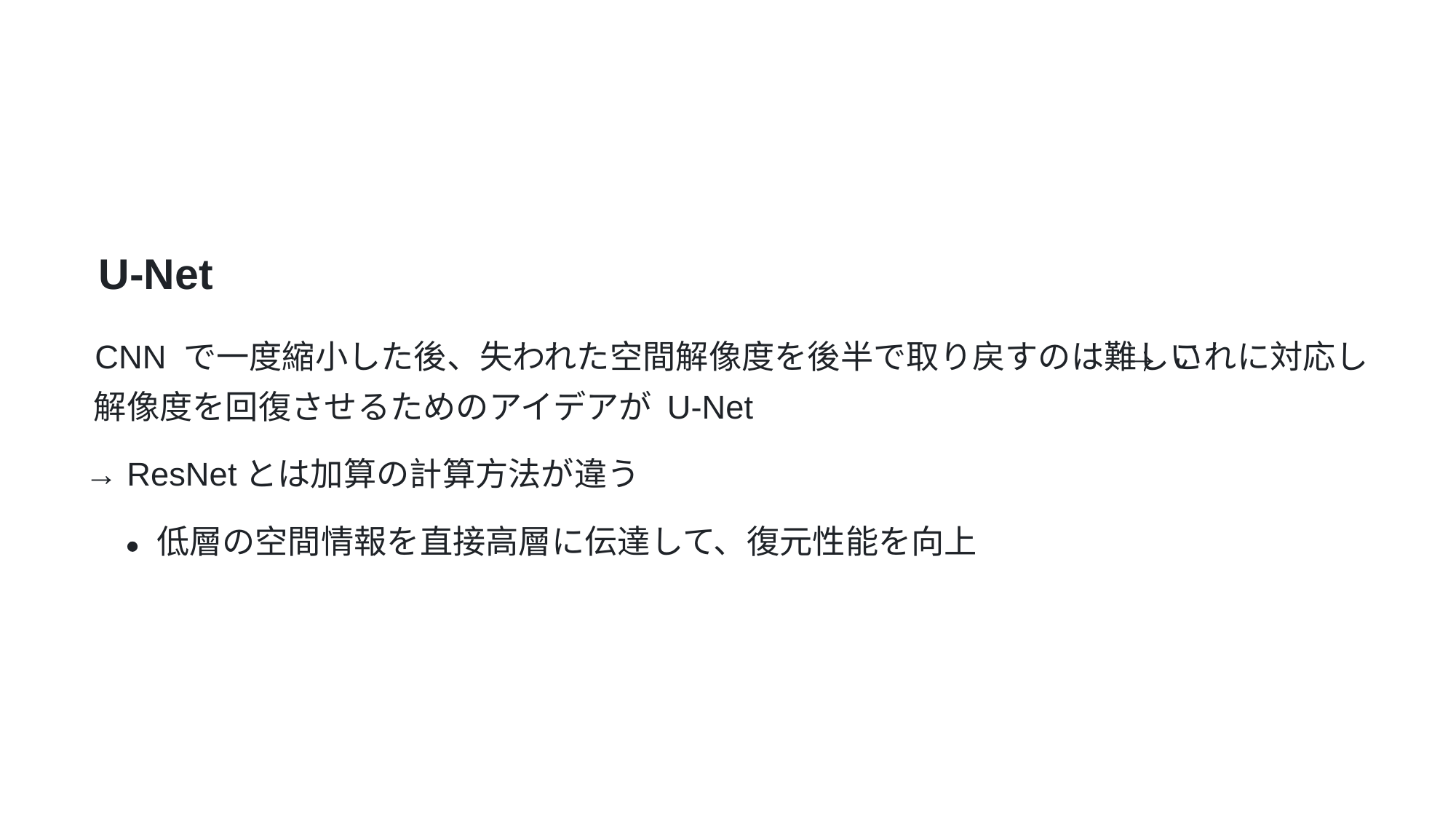

U-Net
CNN で⼀度縮⼩した後、失われた空間解像度を後半で取り戻すのは難しい
 これに対応し

解像度を回復させるためのアイデアが U-Net
→ ResNetとは加算の計算⽅法が違う
低層の空間情報を直接⾼層に伝達して、復元性能を向上